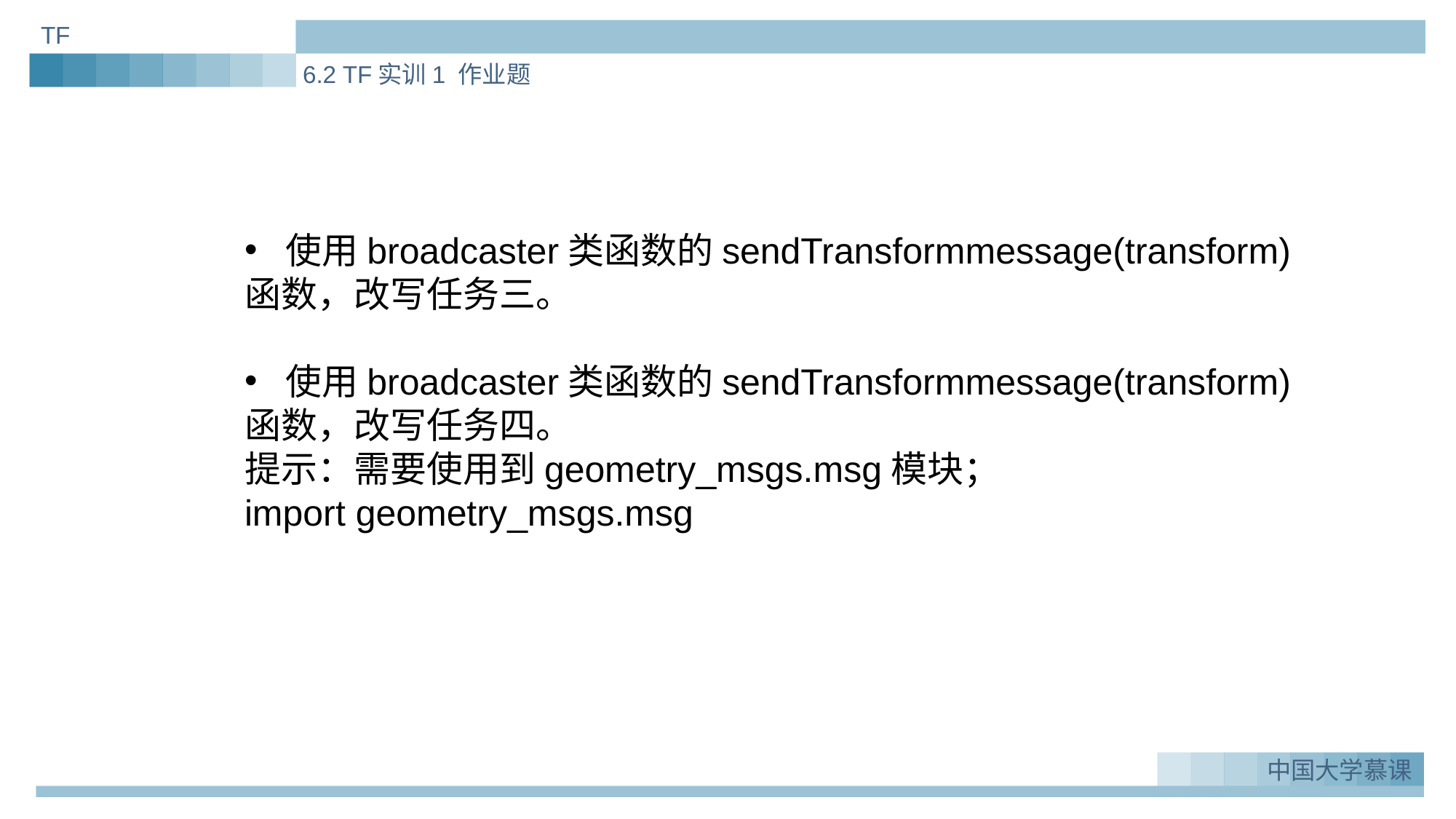

TF
6.2 TF实训1 作业题
使用broadcaster类函数的sendTransformmessage(transform)
函数，改写任务三。
使用broadcaster类函数的sendTransformmessage(transform)
函数，改写任务四。
提示：需要使用到geometry_msgs.msg模块；
import geometry_msgs.msg
中国大学慕课